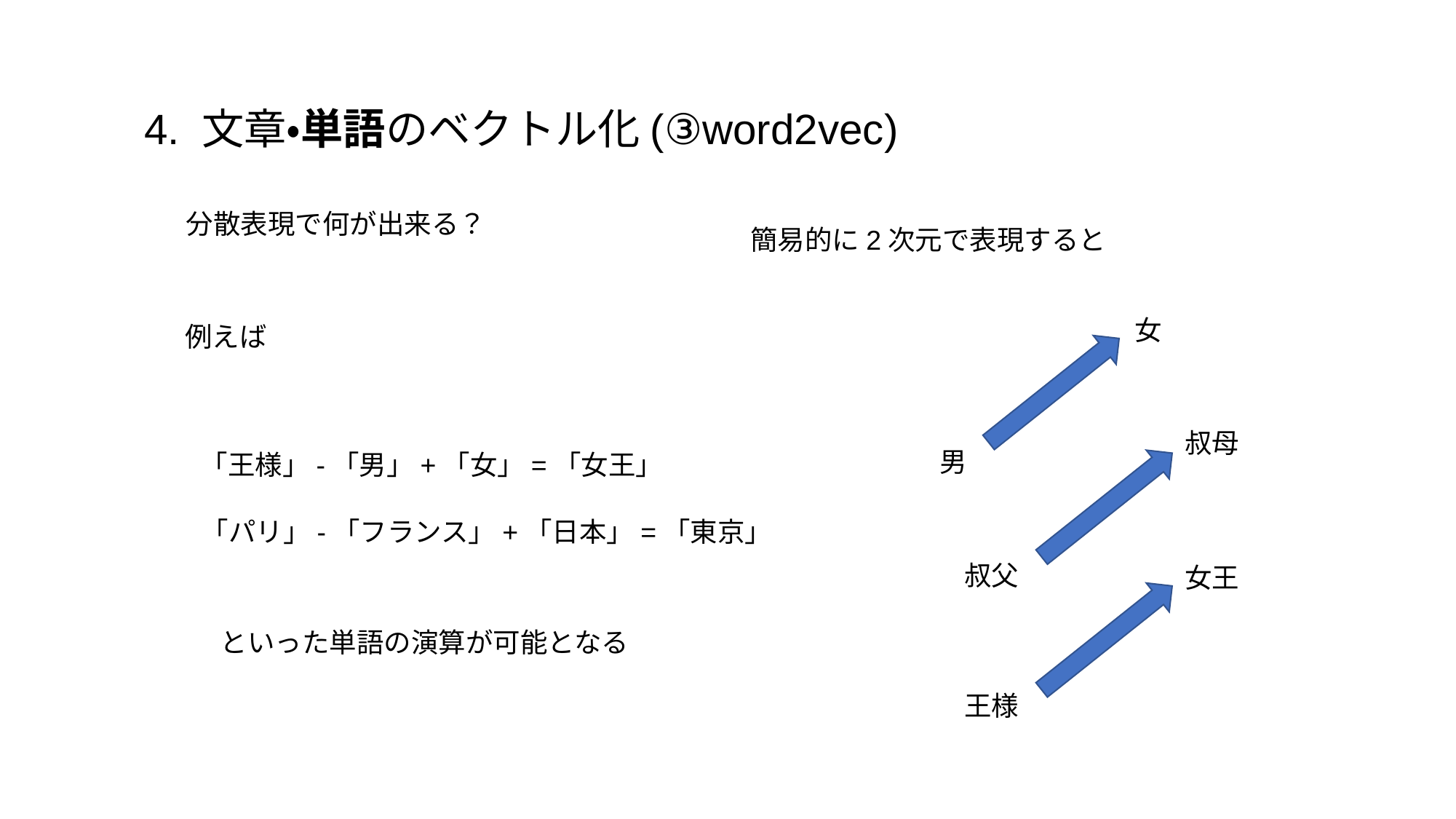

4. 文章・単語のベクトル化(③word2vec)
分散表現で何が出来る？
簡易的に2次元で表現すると
女
例えば

叔母
男
「王様」-「男」+「女」=「女王」

「パリ」-「フランス」+「日本」=「東京」
叔父
女王

といった単語の演算が可能となる
王様